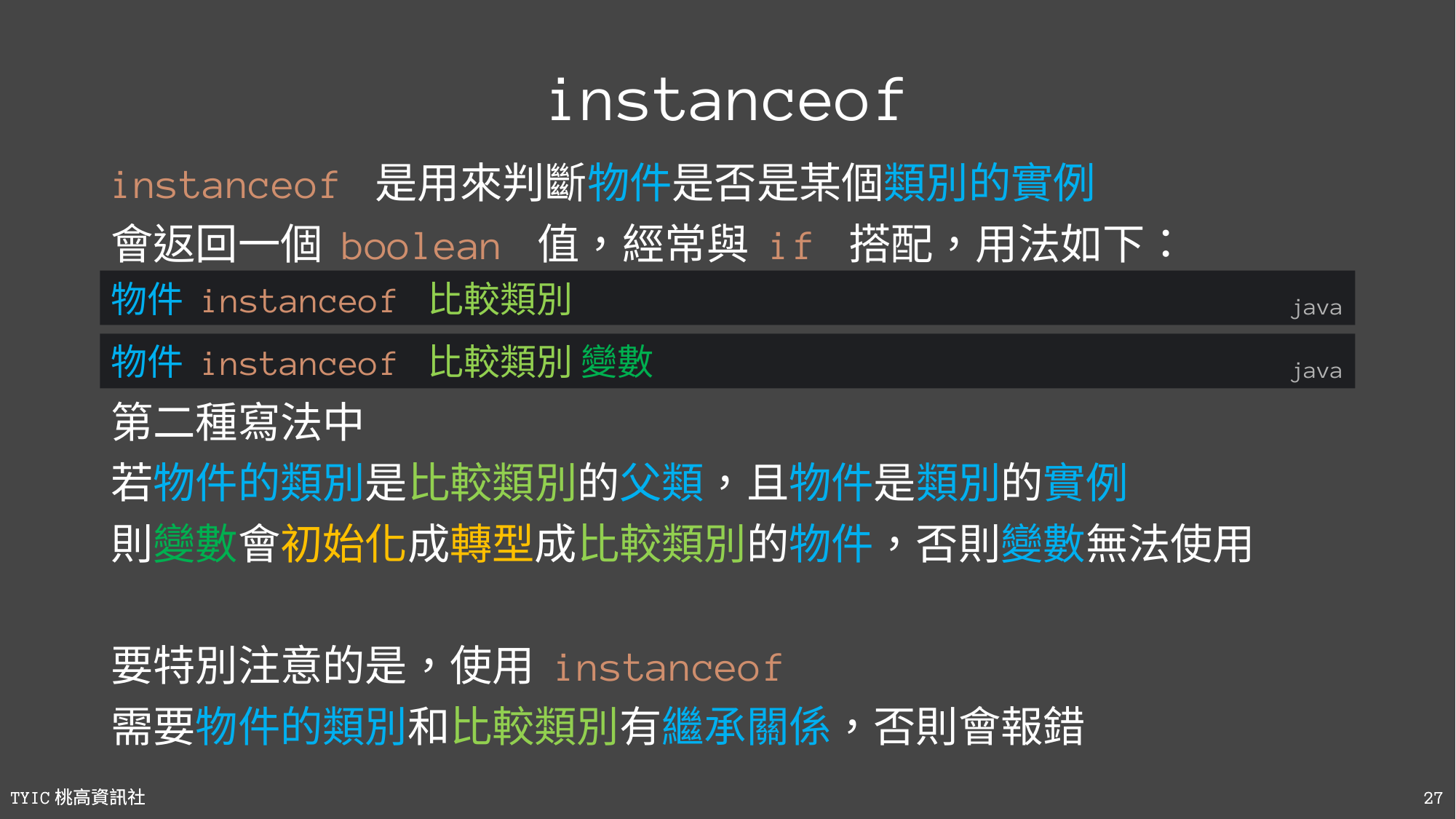

# instanceof
instanceof 是用來判斷物件是否是某個類別的實例
會返回一個 boolean 值，經常與 if 搭配，用法如下：
物件 instanceof 比較類別
java
物件 instanceof 比較類別 變數
java
第二種寫法中
若物件的類別是比較類別的父類，且物件是類別的實例
則變數會初始化成轉型成比較類別的物件，否則變數無法使用

要特別注意的是，使用 instanceof
需要物件的類別和比較類別有繼承關係，否則會報錯